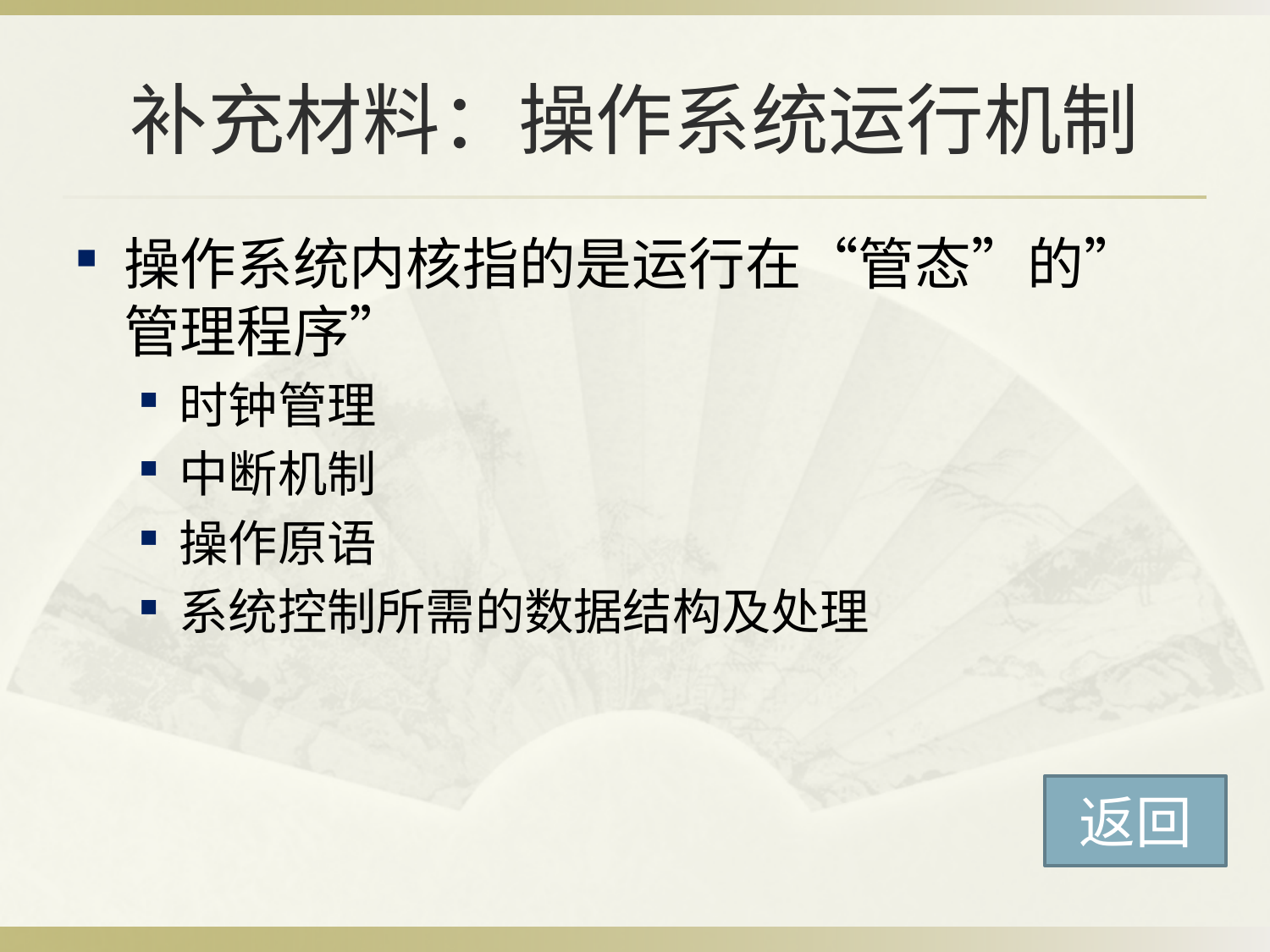

# 补充材料：操作系统运行机制
操作系统内核指的是运行在“管态”的”管理程序”
时钟管理
中断机制
操作原语
系统控制所需的数据结构及处理
返回
64